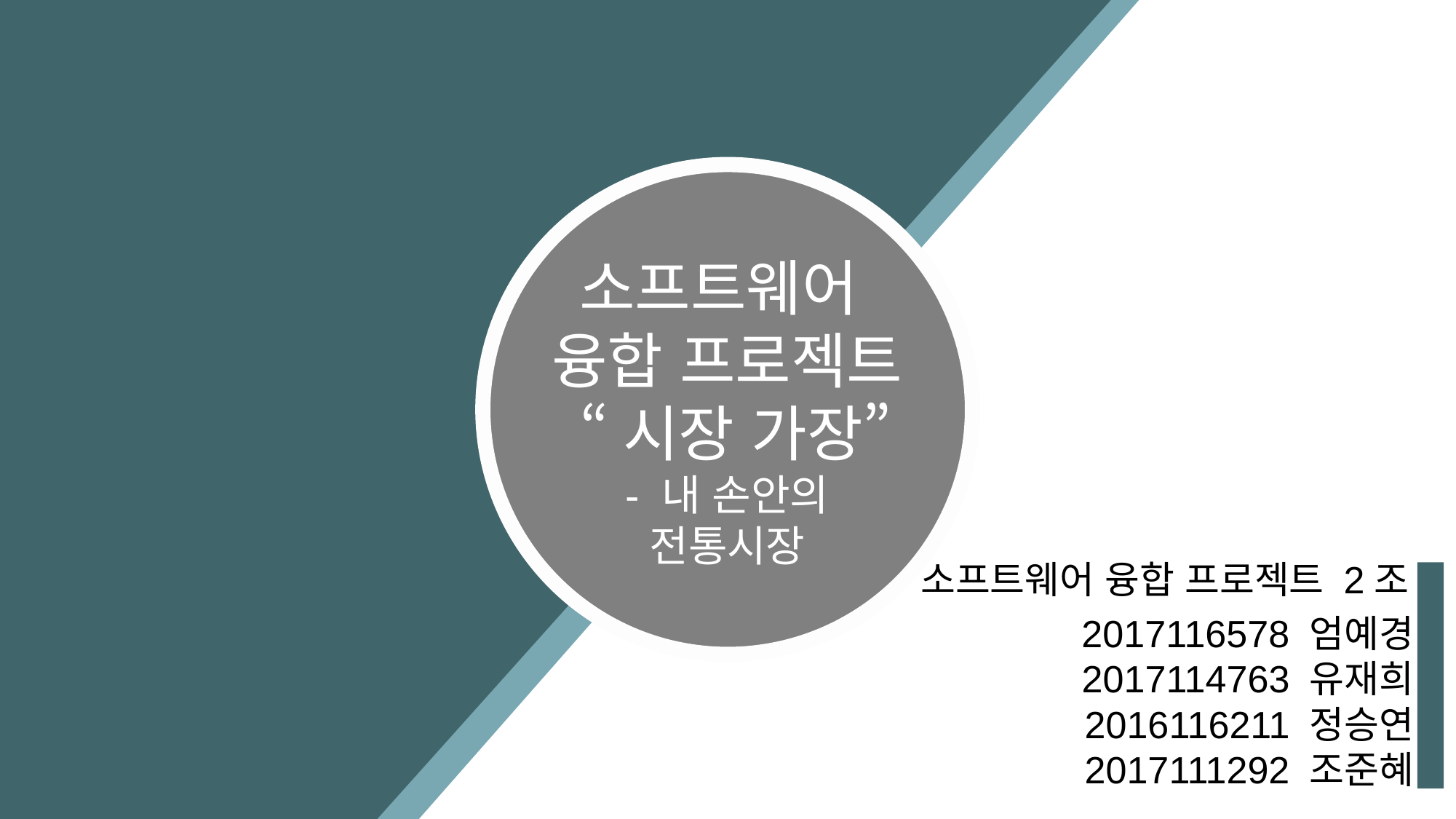

소프트웨어
융합 프로젝트
 “시장 가장”
- 내 손안의
전통시장

소프트웨어 융합 프로젝트 2조
2017116578 엄예경
2017114763 유재희
2016116211 정승연
2017111292 조준혜